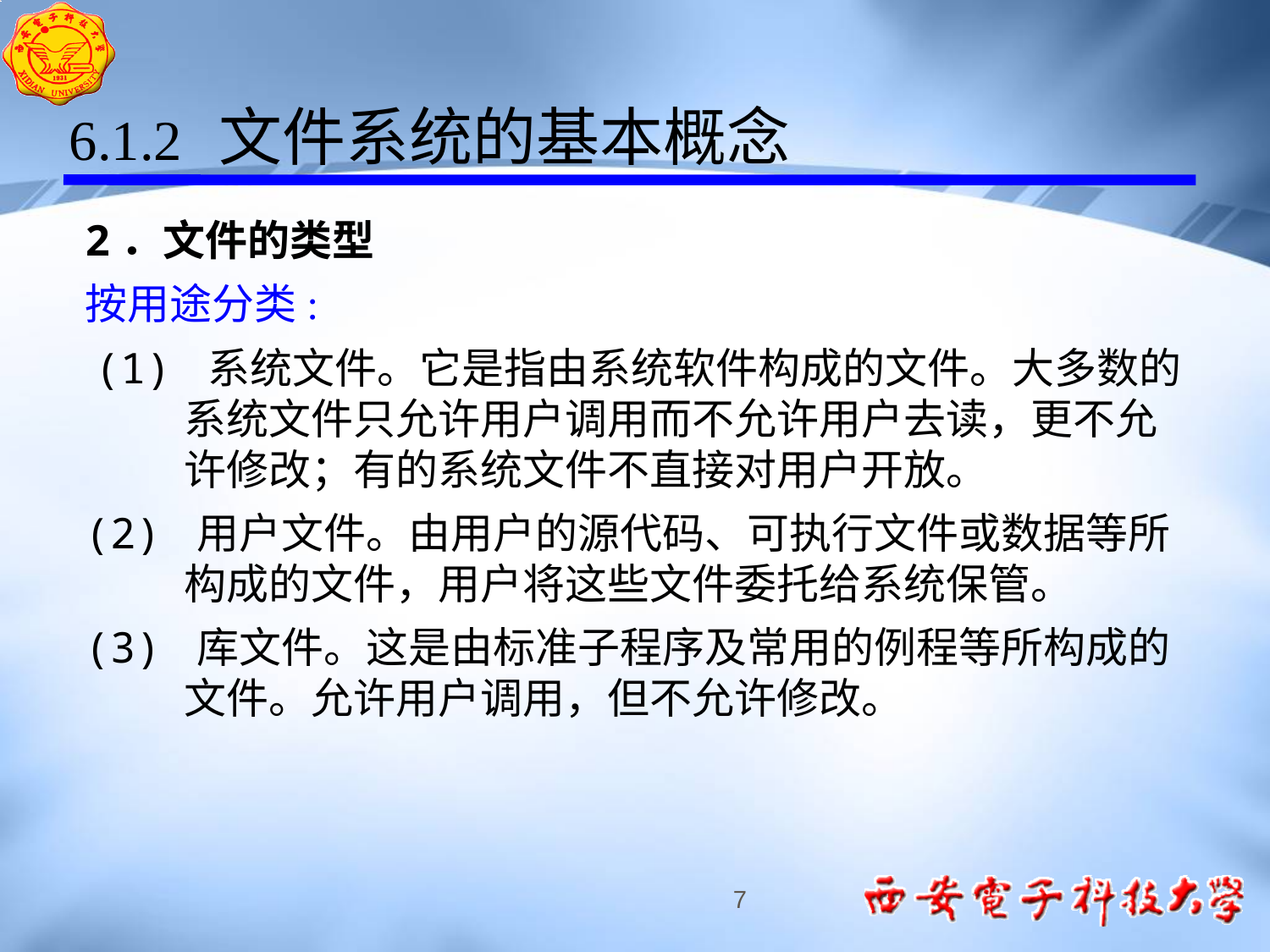

6.1.2 文件系统的基本概念
2．文件的类型
按用途分类:
 (1) 系统文件。它是指由系统软件构成的文件。大多数的系统文件只允许用户调用而不允许用户去读，更不允许修改；有的系统文件不直接对用户开放。
(2) 用户文件。由用户的源代码、可执行文件或数据等所构成的文件，用户将这些文件委托给系统保管。
(3) 库文件。这是由标准子程序及常用的例程等所构成的文件。允许用户调用，但不允许修改。
7